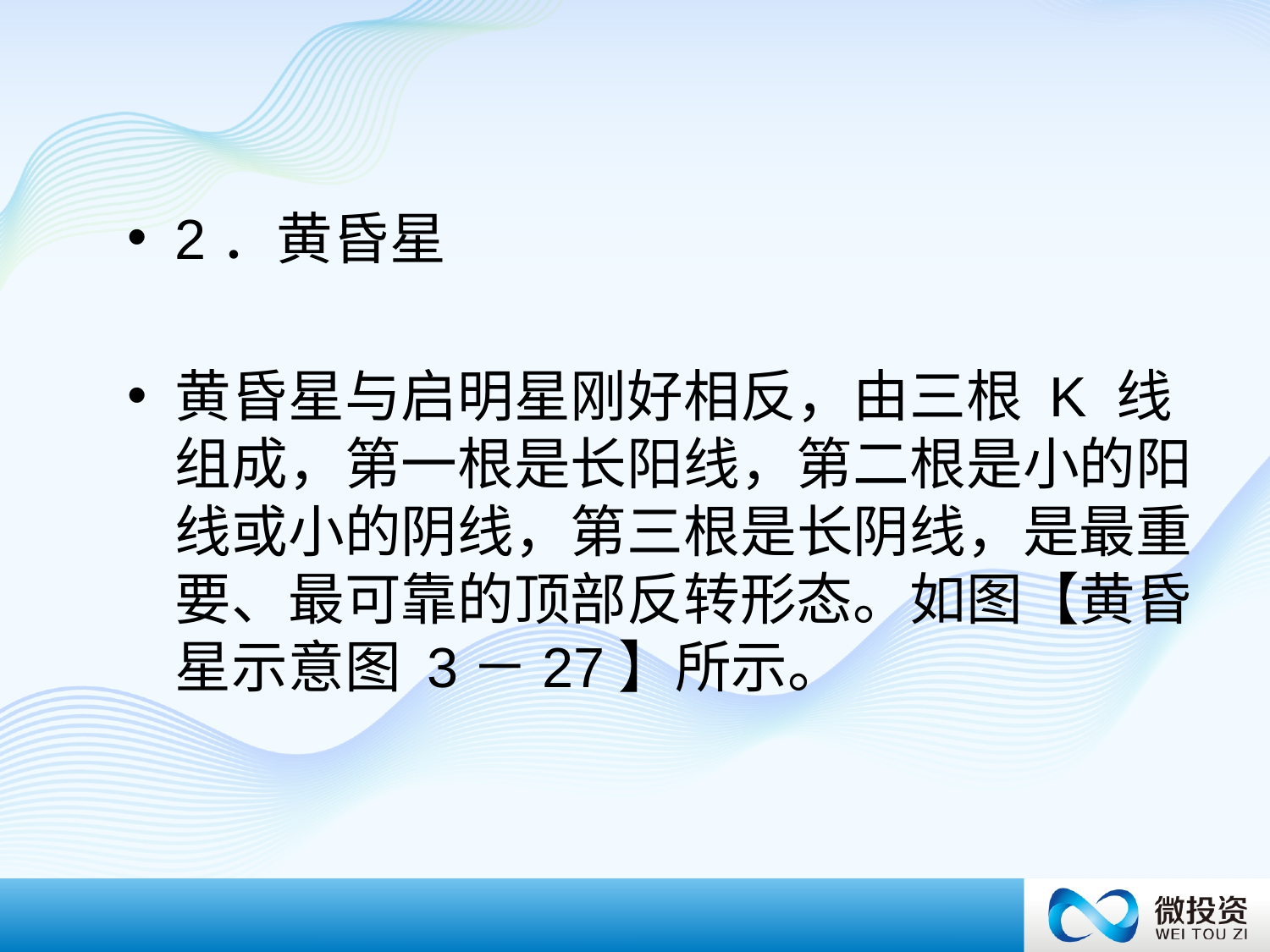

2．黄昏星

黄昏星与启明星刚好相反，由三根 K 线组成，第一根是长阳线，第二根是小的阳线或小的阴线，第三根是长阴线，是最重要、最可靠的顶部反转形态。如图【黄昏星示意图 3－27】所示。